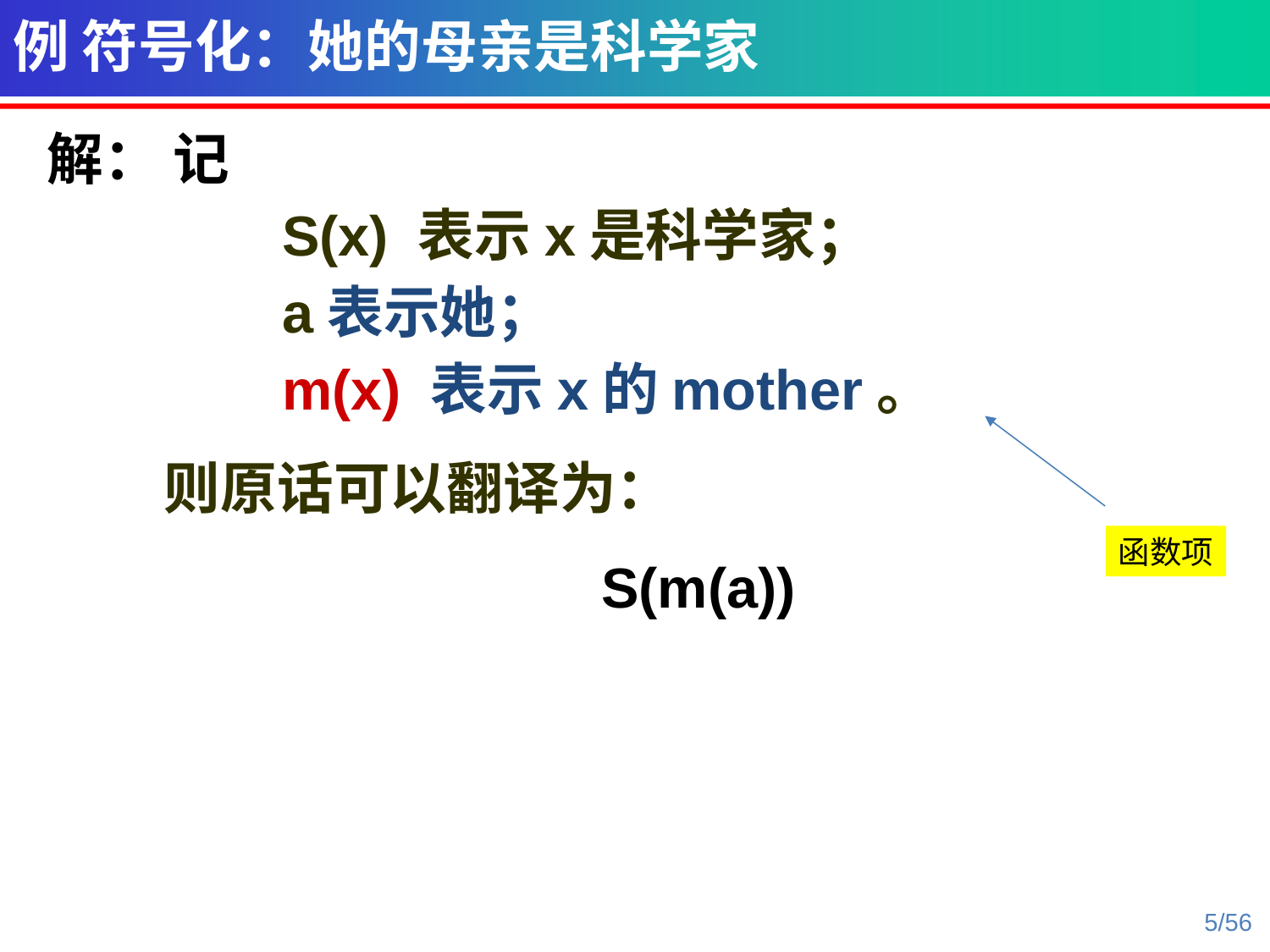

例 符号化：她的母亲是科学家
解： 记
               S(x) 表示x是科学家；
               a表示她；
               m(x) 表示x的mother。
        则原话可以翻译为：
	S(m(a))
函数项
5/56